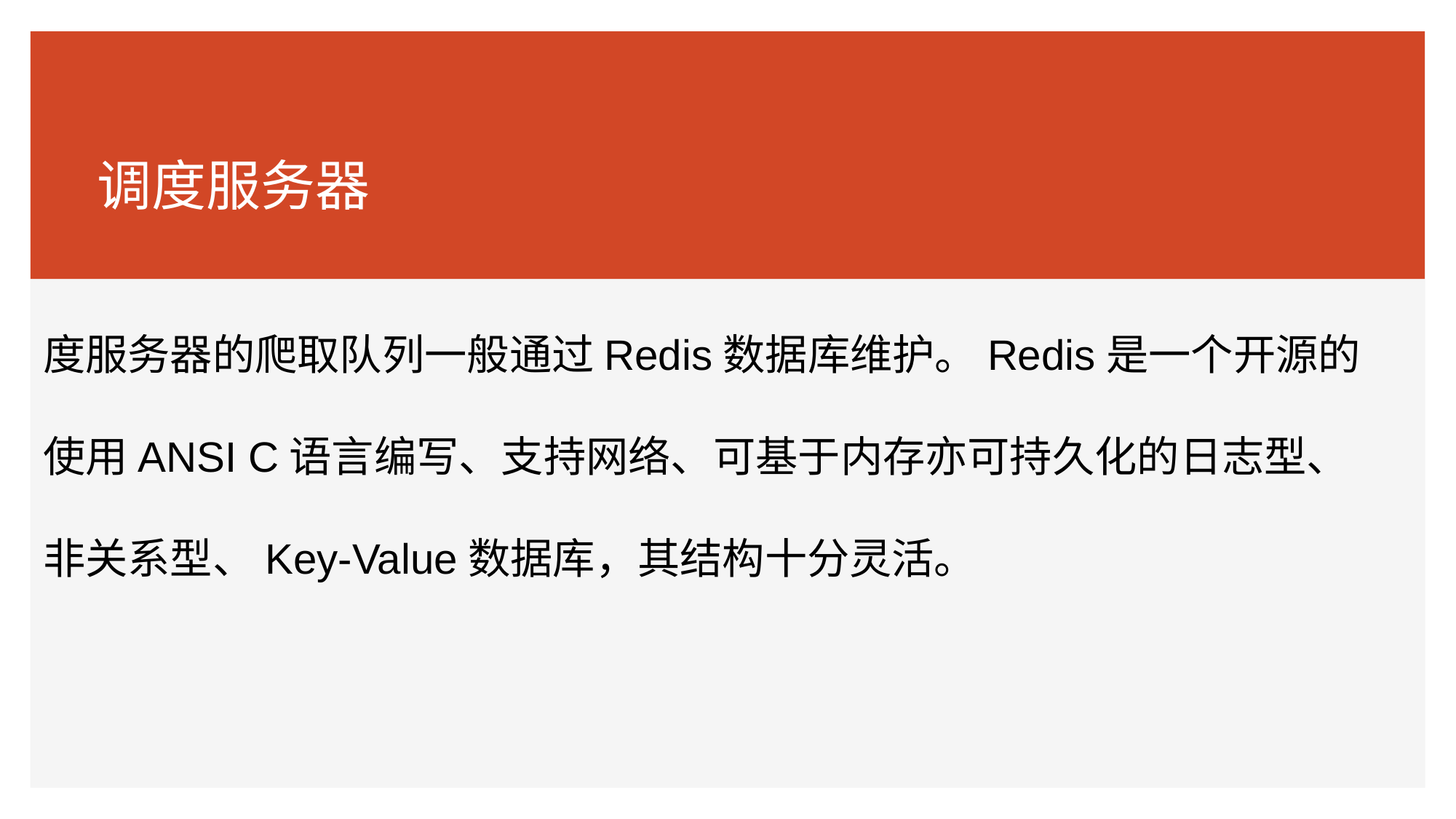

# 调度服务器
度服务器的爬取队列一般通过Redis数据库维护。Redis是一个开源的使用ANSI C语言编写、支持网络、可基于内存亦可持久化的日志型、非关系型、Key-Value数据库，其结构十分灵活。